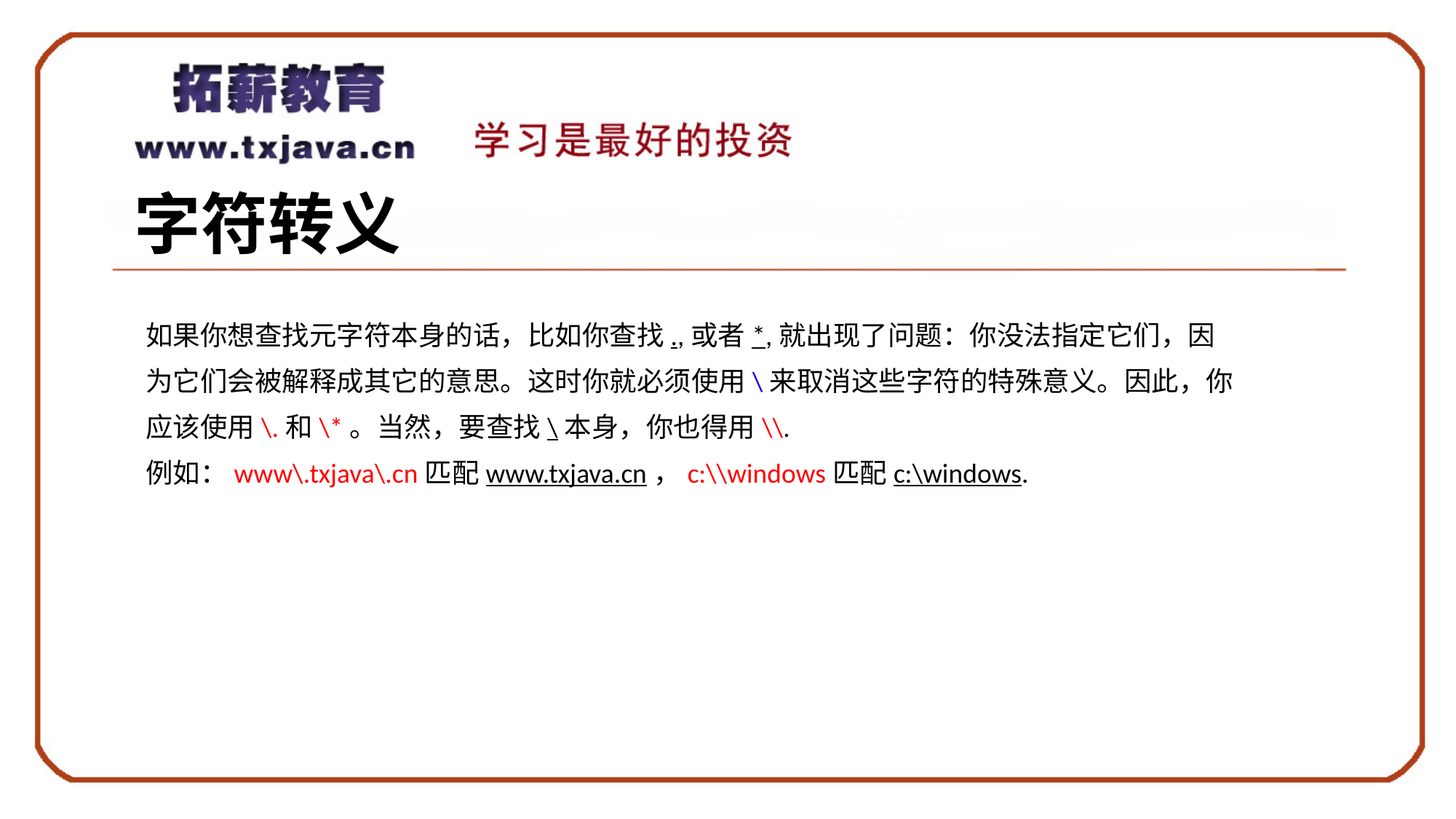

# 字符转义
如果你想查找元字符本身的话，比如你查找.,或者*,就出现了问题：你没法指定它们，因为它们会被解释成其它的意思。这时你就必须使用\来取消这些字符的特殊意义。因此，你应该使用\.和\*。当然，要查找\本身，你也得用\\.
例如：www\.txjava\.cn匹配www.txjava.cn，c:\\windows匹配c:\windows.